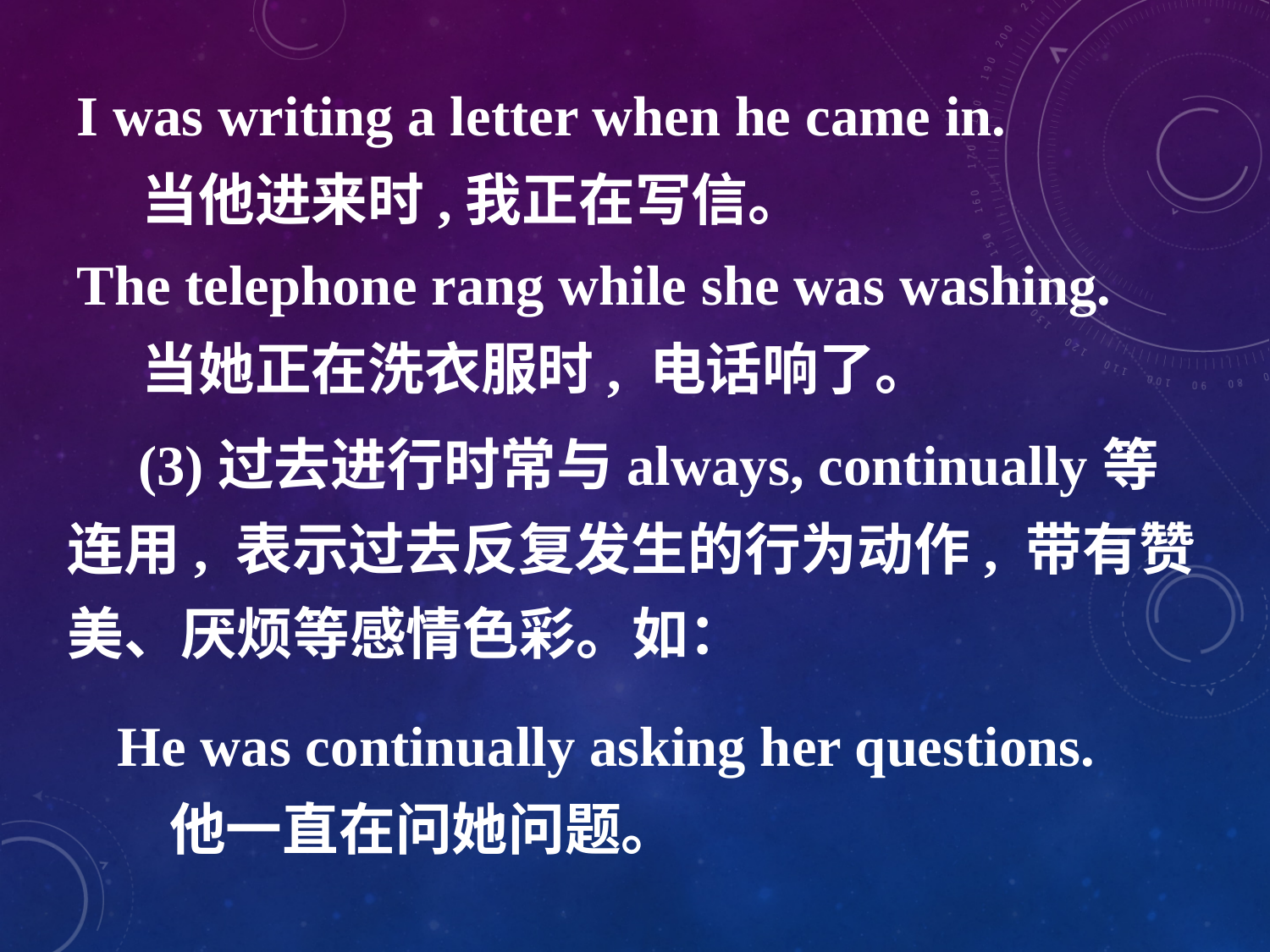

I was writing a letter when he came in.
    当他进来时,我正在写信。
The telephone rang while she was washing.
    当她正在洗衣服时, 电话响了。
     (3)过去进行时常与always, continually等连用, 表示过去反复发生的行为动作, 带有赞美、厌烦等感情色彩。如：
He was continually asking her questions.
   他一直在问她问题。